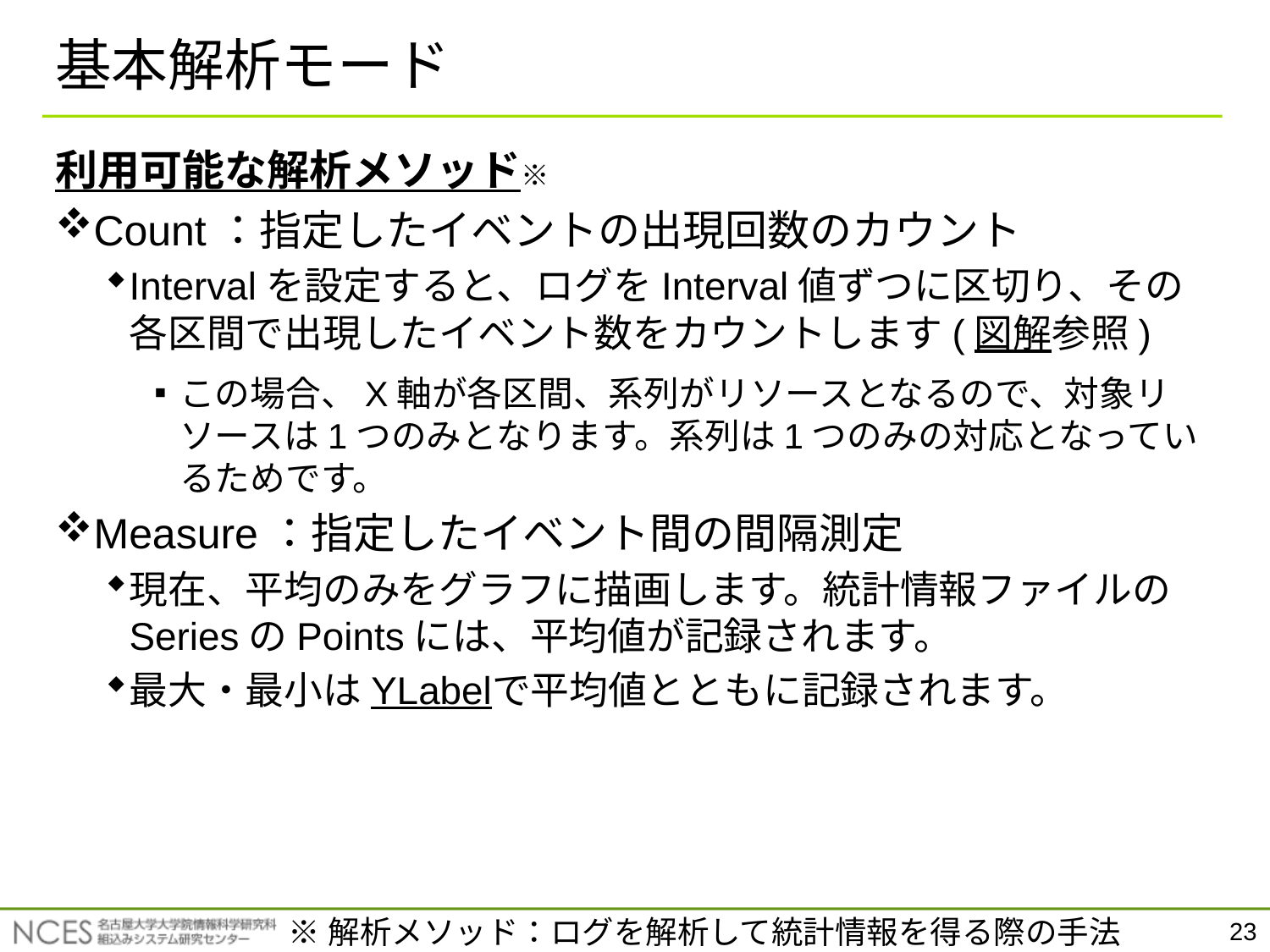

# 基本解析モード
利用可能な解析メソッド※
Count：指定したイベントの出現回数のカウント
Intervalを設定すると、ログをInterval値ずつに区切り、その各区間で出現したイベント数をカウントします(図解参照)
この場合、X軸が各区間、系列がリソースとなるので、対象リソースは1つのみとなります。系列は1つのみの対応となっているためです。
Measure：指定したイベント間の間隔測定
現在、平均のみをグラフに描画します。統計情報ファイルのSeriesのPointsには、平均値が記録されます。
最大・最小はYLabelで平均値とともに記録されます。
※解析メソッド：ログを解析して統計情報を得る際の手法
23